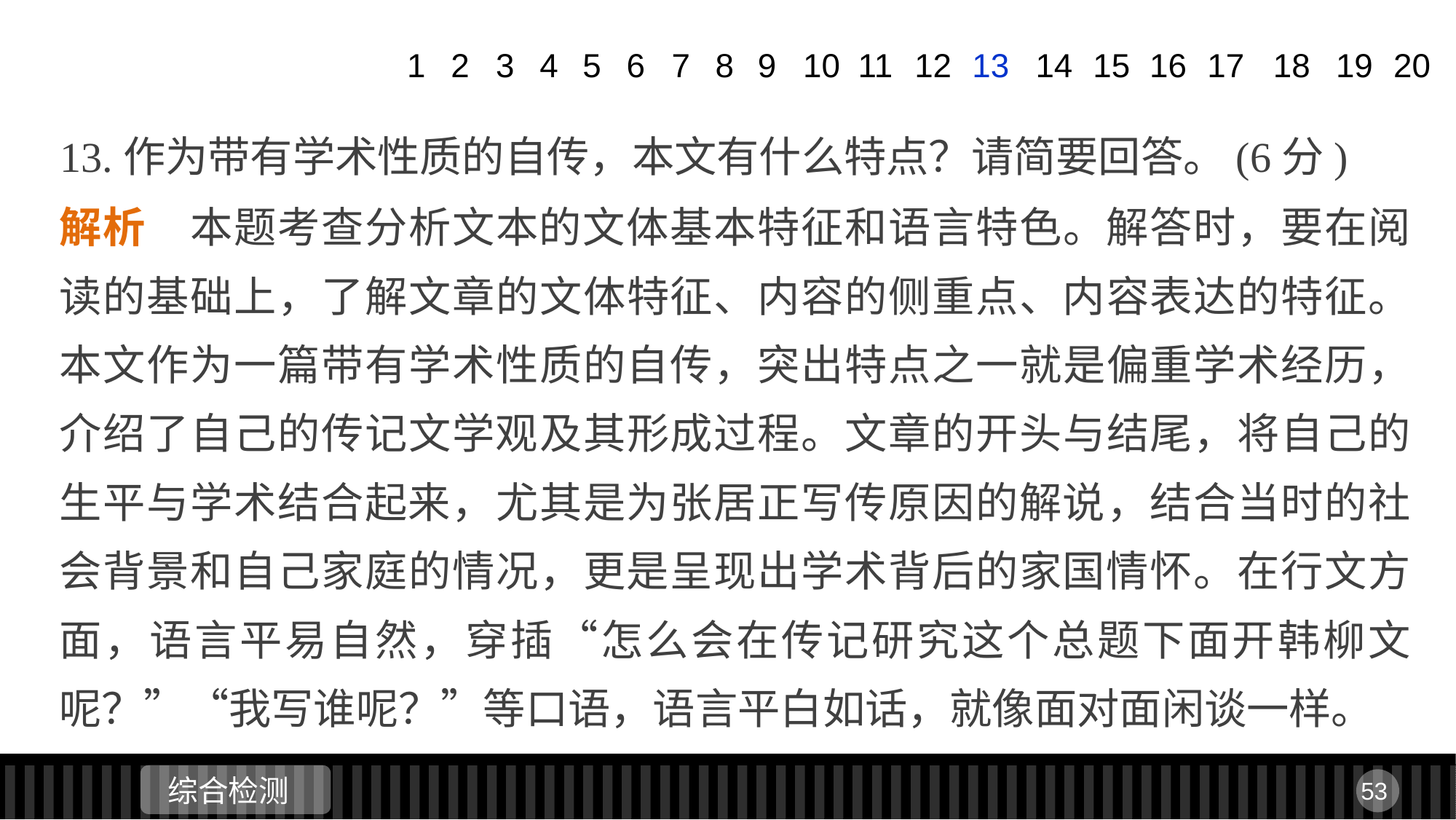

1
2
3
4
5
6
7
8
9
11
12
13
14
15
16
17
18
19
20
10
13.作为带有学术性质的自传，本文有什么特点？请简要回答。(6分)
解析　本题考查分析文本的文体基本特征和语言特色。解答时，要在阅读的基础上，了解文章的文体特征、内容的侧重点、内容表达的特征。本文作为一篇带有学术性质的自传，突出特点之一就是偏重学术经历，介绍了自己的传记文学观及其形成过程。文章的开头与结尾，将自己的生平与学术结合起来，尤其是为张居正写传原因的解说，结合当时的社会背景和自己家庭的情况，更是呈现出学术背后的家国情怀。在行文方面，语言平易自然，穿插“怎么会在传记研究这个总题下面开韩柳文呢？”“我写谁呢？”等口语，语言平白如话，就像面对面闲谈一样。